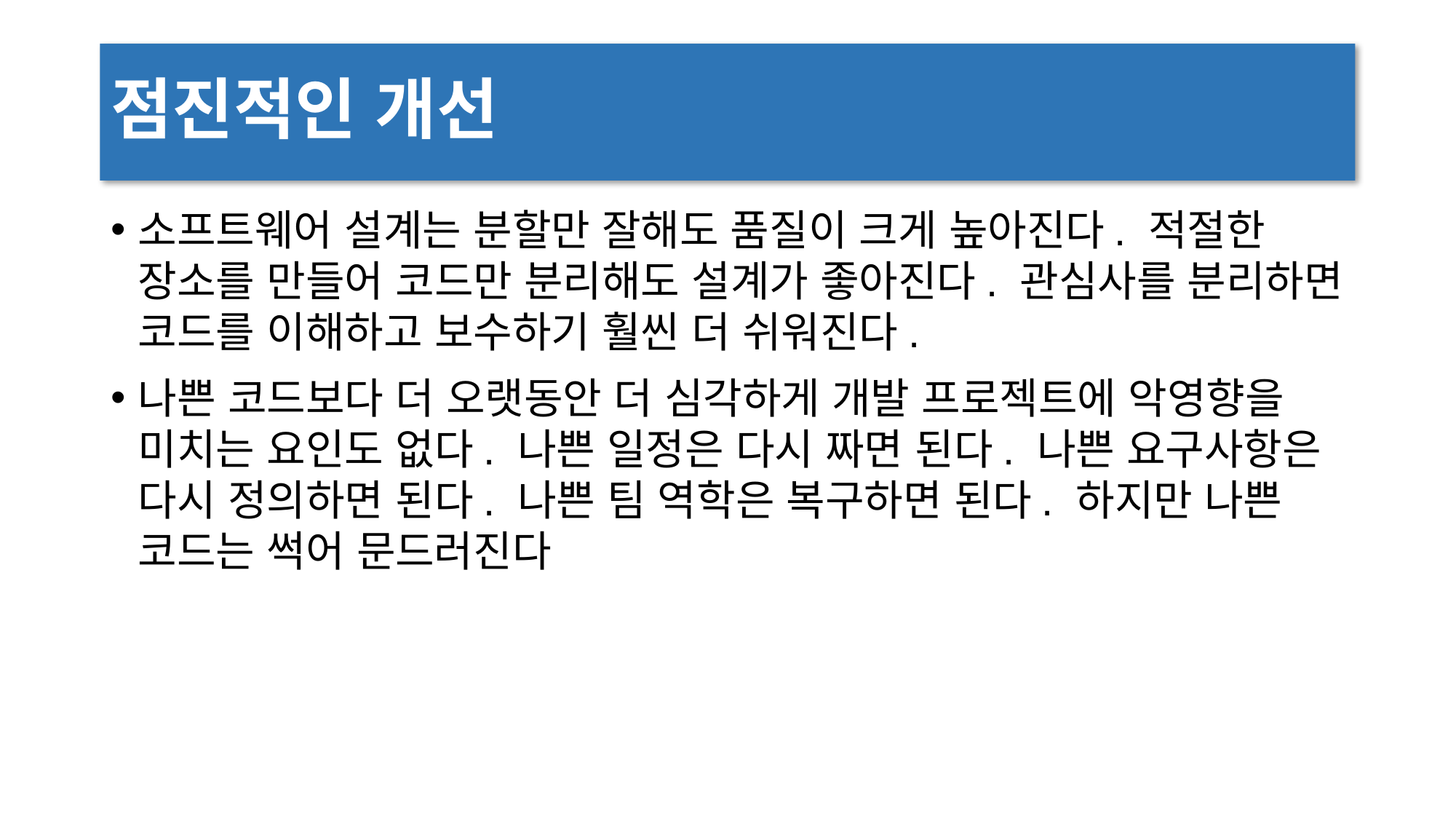

# 점진적인 개선
소프트웨어 설계는 분할만 잘해도 품질이 크게 높아진다. 적절한 장소를 만들어 코드만 분리해도 설계가 좋아진다. 관심사를 분리하면 코드를 이해하고 보수하기 훨씬 더 쉬워진다.
나쁜 코드보다 더 오랫동안 더 심각하게 개발 프로젝트에 악영향을 미치는 요인도 없다. 나쁜 일정은 다시 짜면 된다. 나쁜 요구사항은 다시 정의하면 된다. 나쁜 팀 역학은 복구하면 된다. 하지만 나쁜 코드는 썩어 문드러진다